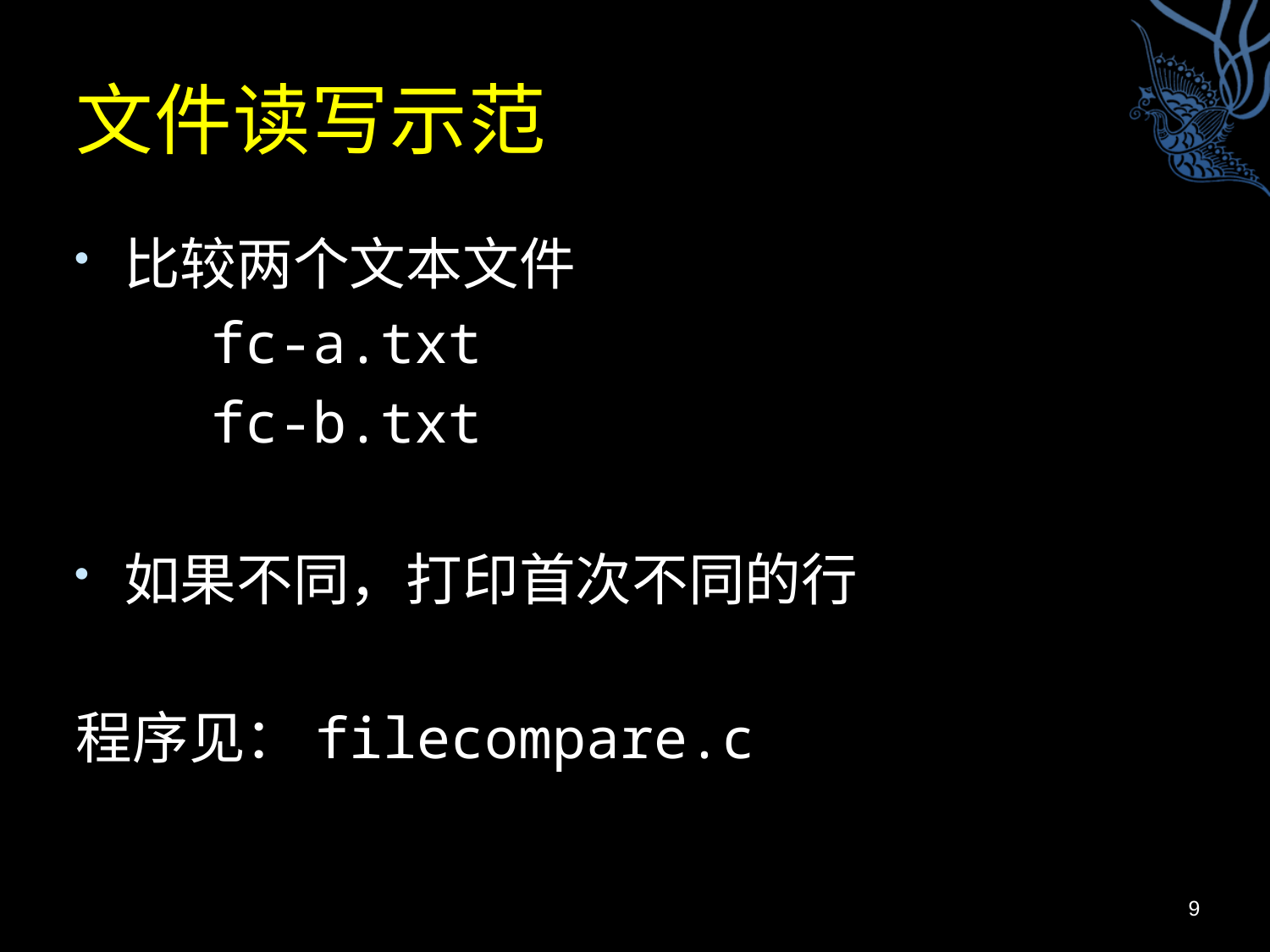

# 文件读写示范
比较两个文本文件
    fc-a.txt
    fc-b.txt

如果不同，打印首次不同的行

程序见：filecompare.c
9